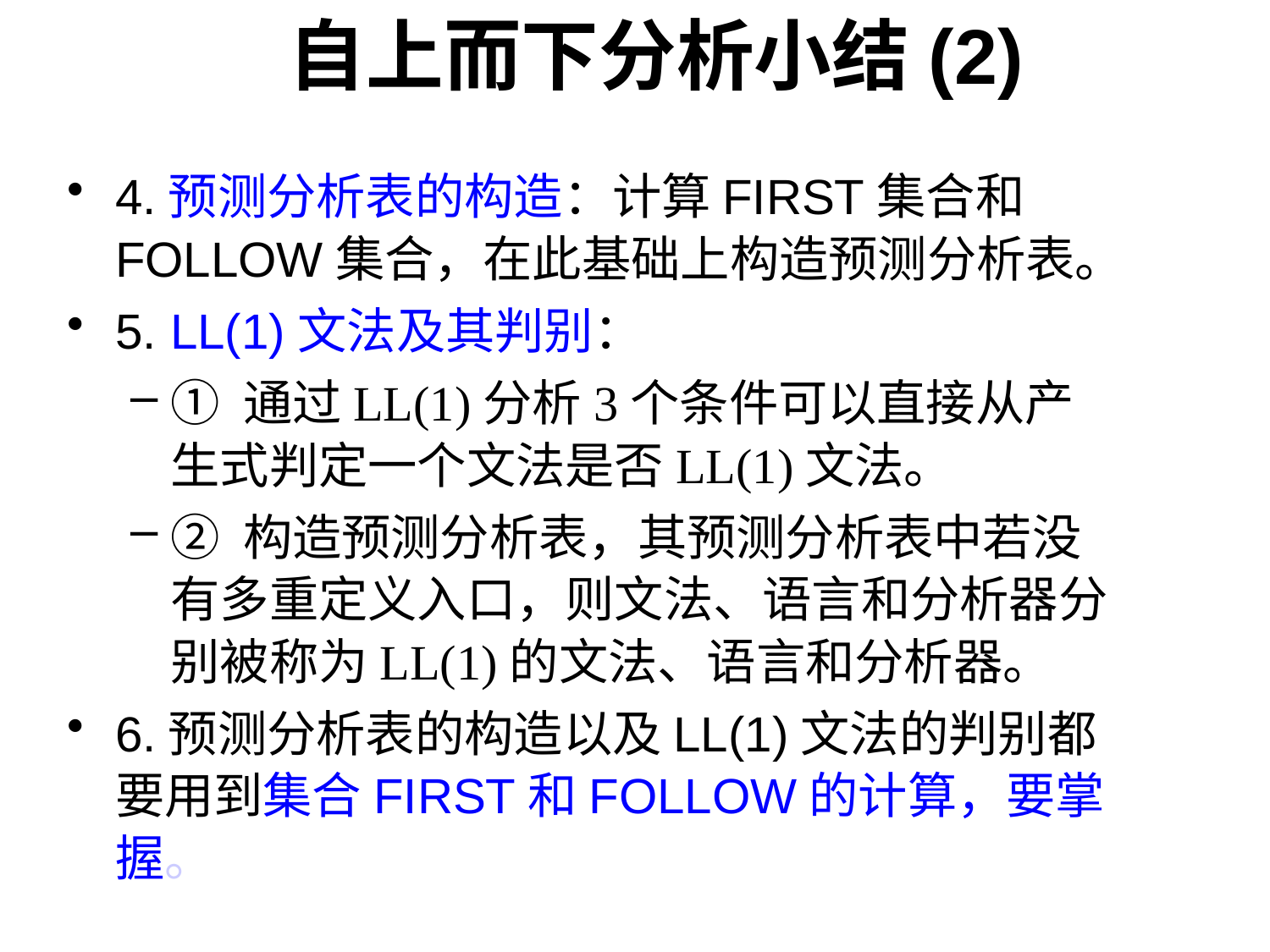

# 自上而下分析小结(2)
4.预测分析表的构造：计算FIRST集合和FOLLOW集合，在此基础上构造预测分析表。
5. LL(1)文法及其判别：
① 通过LL(1)分析3个条件可以直接从产生式判定一个文法是否LL(1)文法。
② 构造预测分析表，其预测分析表中若没有多重定义入口，则文法、语言和分析器分别被称为LL(1)的文法、语言和分析器。
6.预测分析表的构造以及LL(1)文法的判别都要用到集合FIRST和FOLLOW的计算，要掌握。